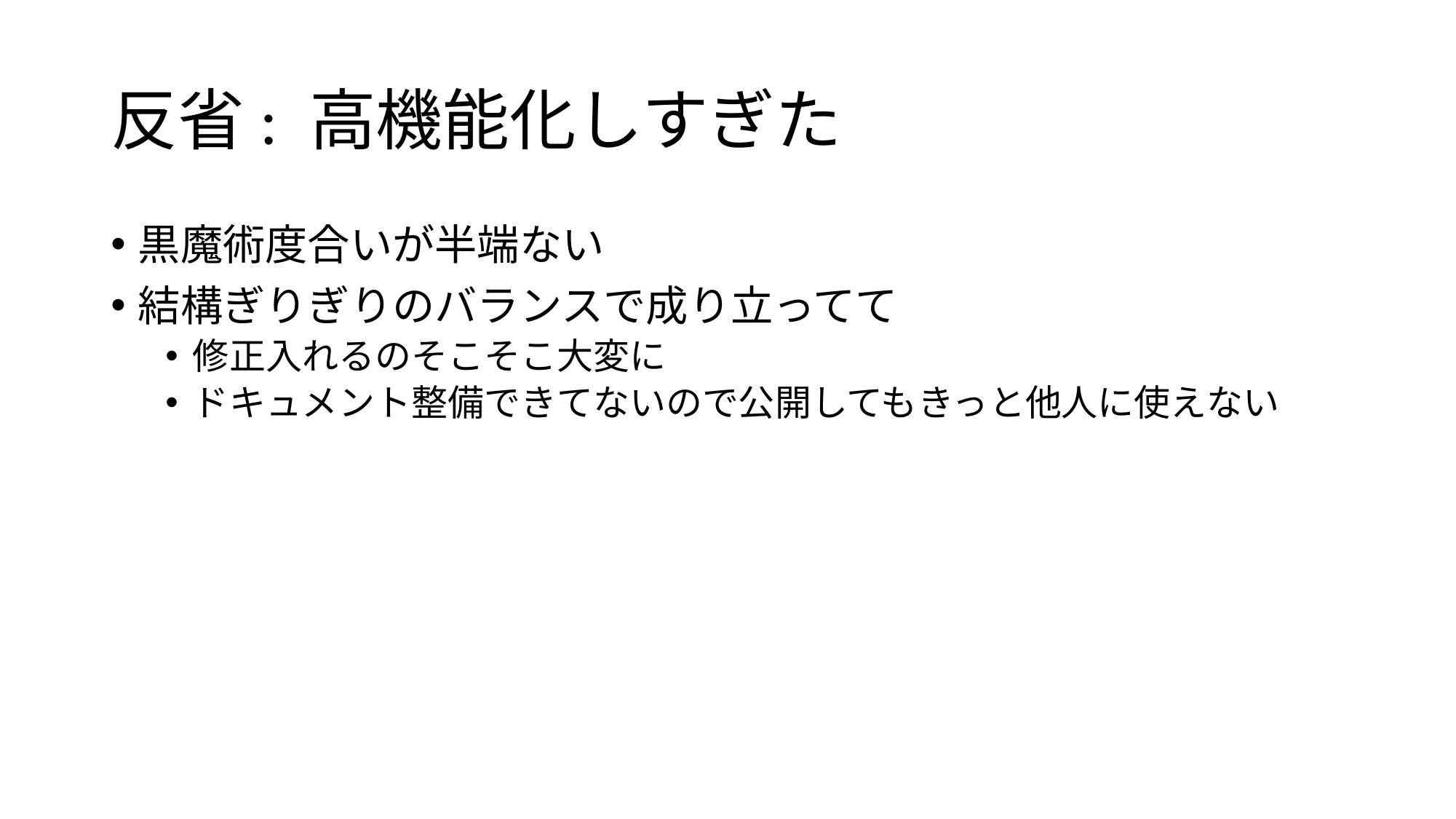

# 反省: 高機能化しすぎた
黒魔術度合いが半端ない
結構ぎりぎりのバランスで成り立ってて
修正入れるのそこそこ大変に
ドキュメント整備できてないので公開してもきっと他人に使えない